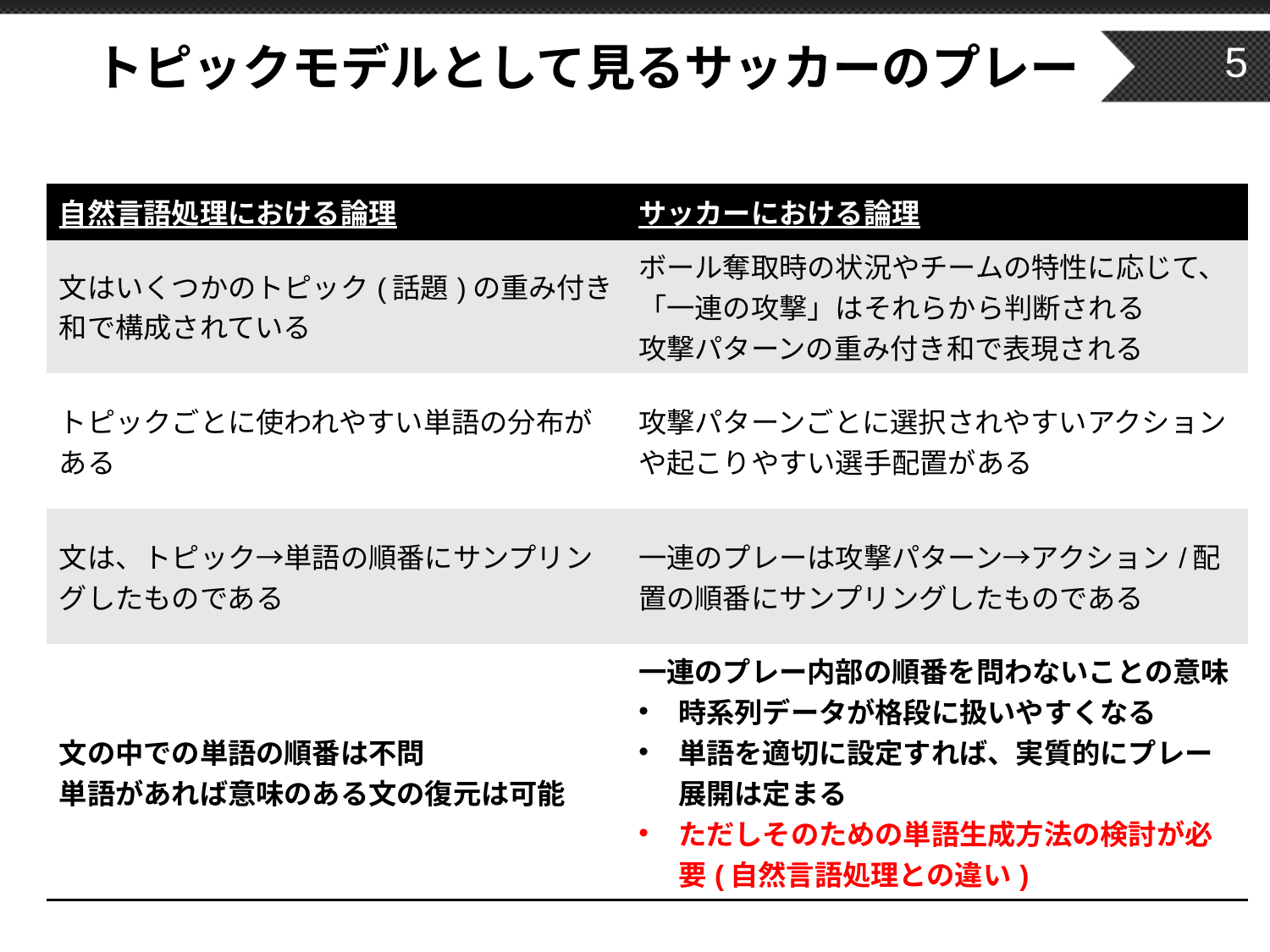

# トピックモデルとして見るサッカーのプレー
5
| 自然言語処理における論理 | サッカーにおける論理 |
| --- | --- |
| 文はいくつかのトピック(話題)の重み付き和で構成されている | ボール奪取時の状況やチームの特性に応じて、「一連の攻撃」はそれらから判断される 攻撃パターンの重み付き和で表現される |
| トピックごとに使われやすい単語の分布がある | 攻撃パターンごとに選択されやすいアクションや起こりやすい選手配置がある |
| 文は、トピック→単語の順番にサンプリングしたものである | 一連のプレーは攻撃パターン→アクション/配置の順番にサンプリングしたものである |
| 文の中での単語の順番は不問 単語があれば意味のある文の復元は可能 | 一連のプレー内部の順番を問わないことの意味 時系列データが格段に扱いやすくなる 単語を適切に設定すれば、実質的にプレー展開は定まる ただしそのための単語生成方法の検討が必要(自然言語処理との違い) |